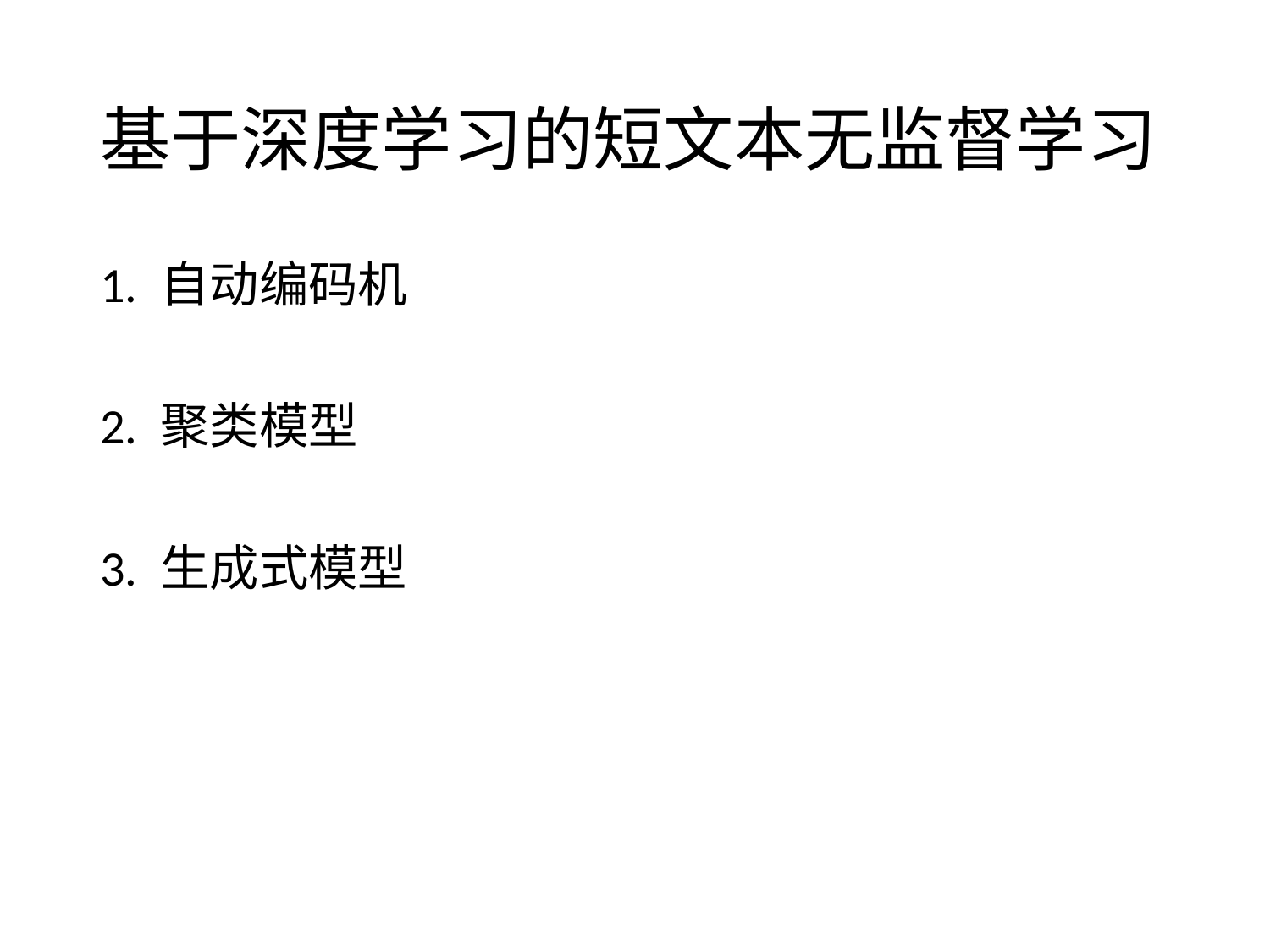

# 基于深度学习的短文本无监督学习
1. 自动编码机

2. 聚类模型

3. 生成式模型